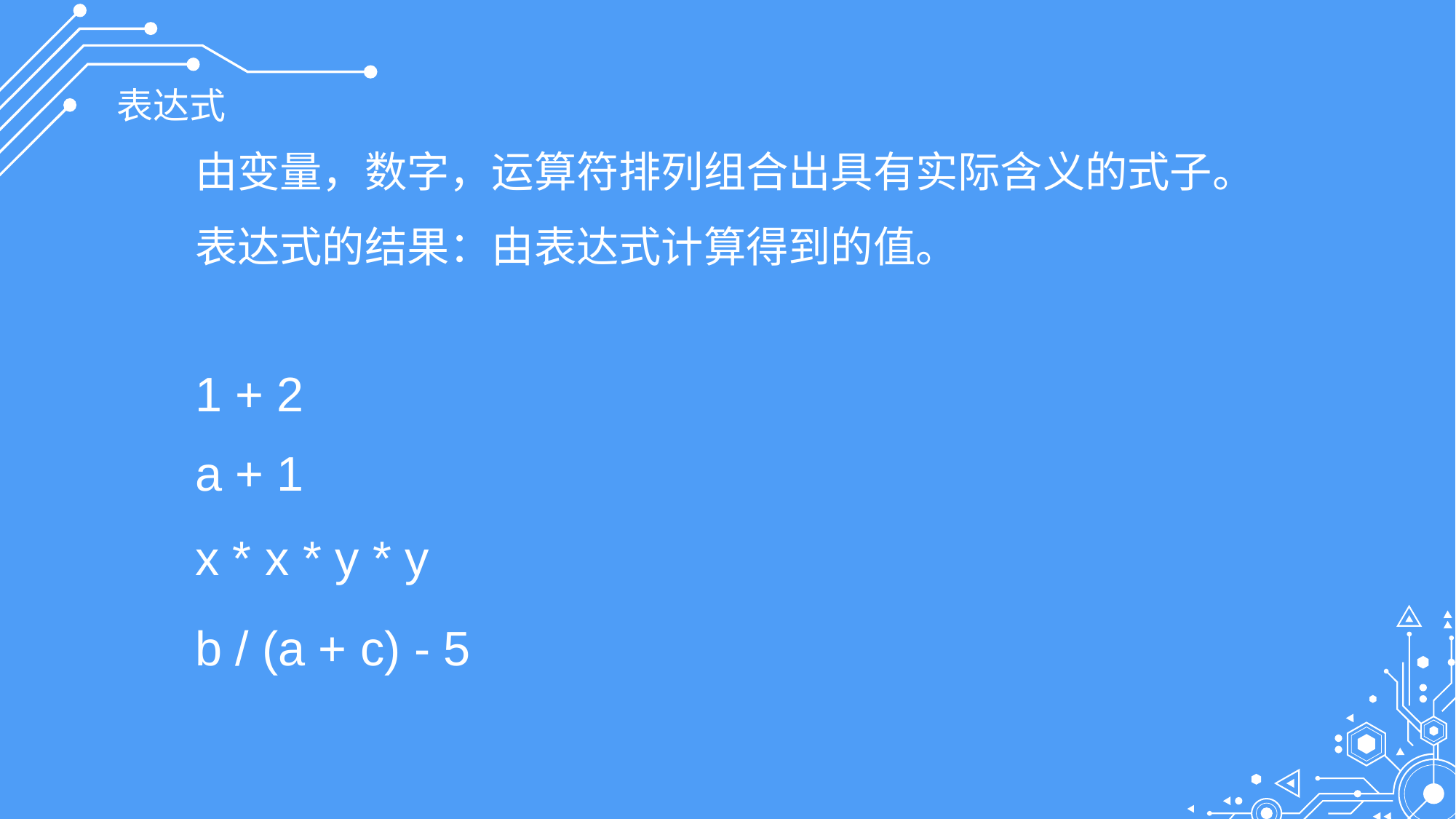

表达式
由变量，数字，运算符排列组合出具有实际含义的式子。
表达式的结果：由表达式计算得到的值。
1 + 2
a + 1
x * x * y * y
b / (a + c) - 5